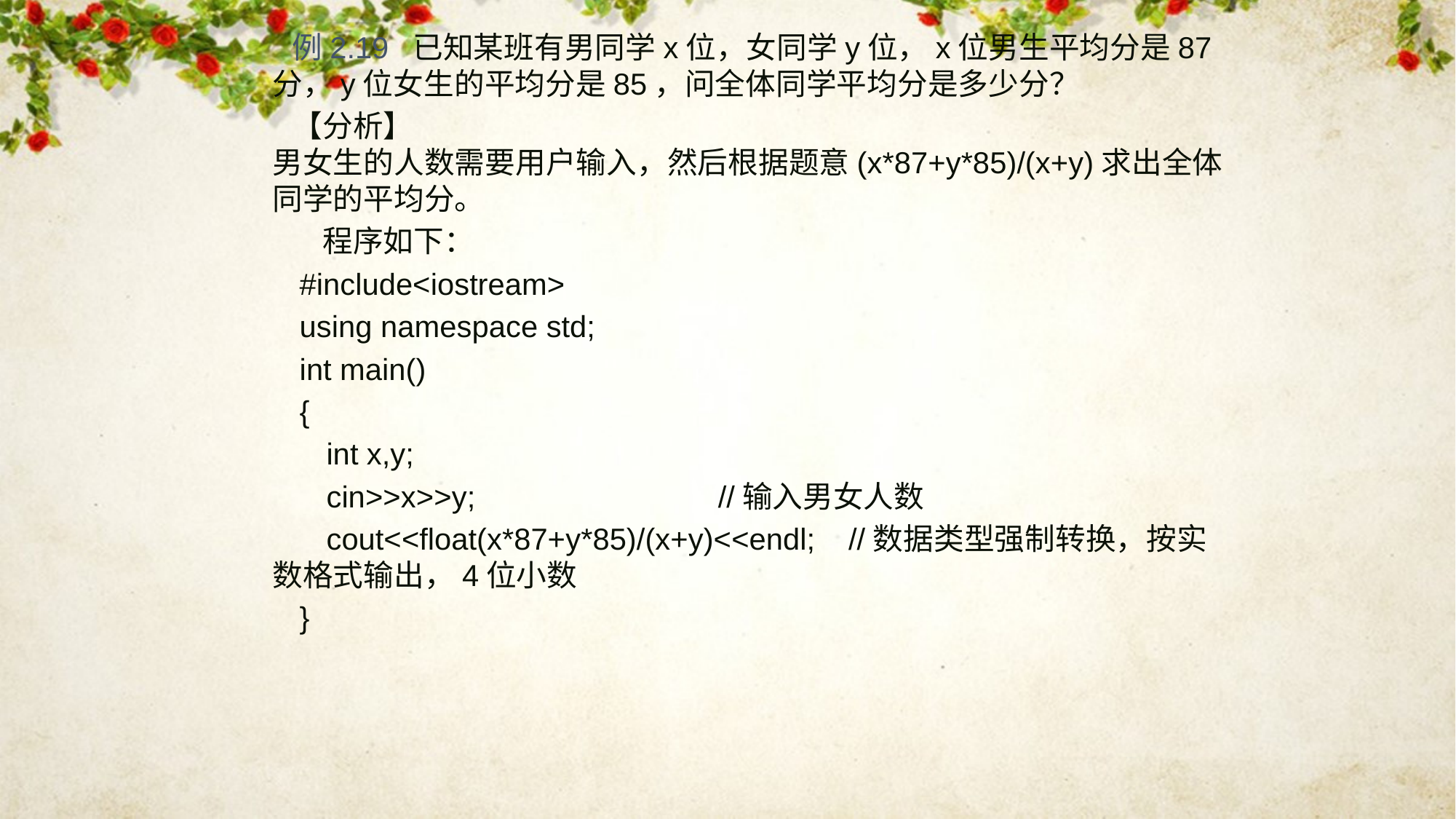

例2.19  已知某班有男同学x位，女同学y位，x位男生平均分是87分，y位女生的平均分是85，问全体同学平均分是多少分？
　　【分析】 男女生的人数需要用户输入，然后根据题意(x*87+y*85)/(x+y)求出全体同学的平均分。
　　　程序如下：
　　#include<iostream>
　　using namespace std;
　　int main()
　　{
　　    int x,y;
　　    cin>>x>>y;                             //输入男女人数
　　    cout<<float(x*87+y*85)/(x+y)<<endl;    //数据类型强制转换，按实数格式输出，4位小数
　　}
#